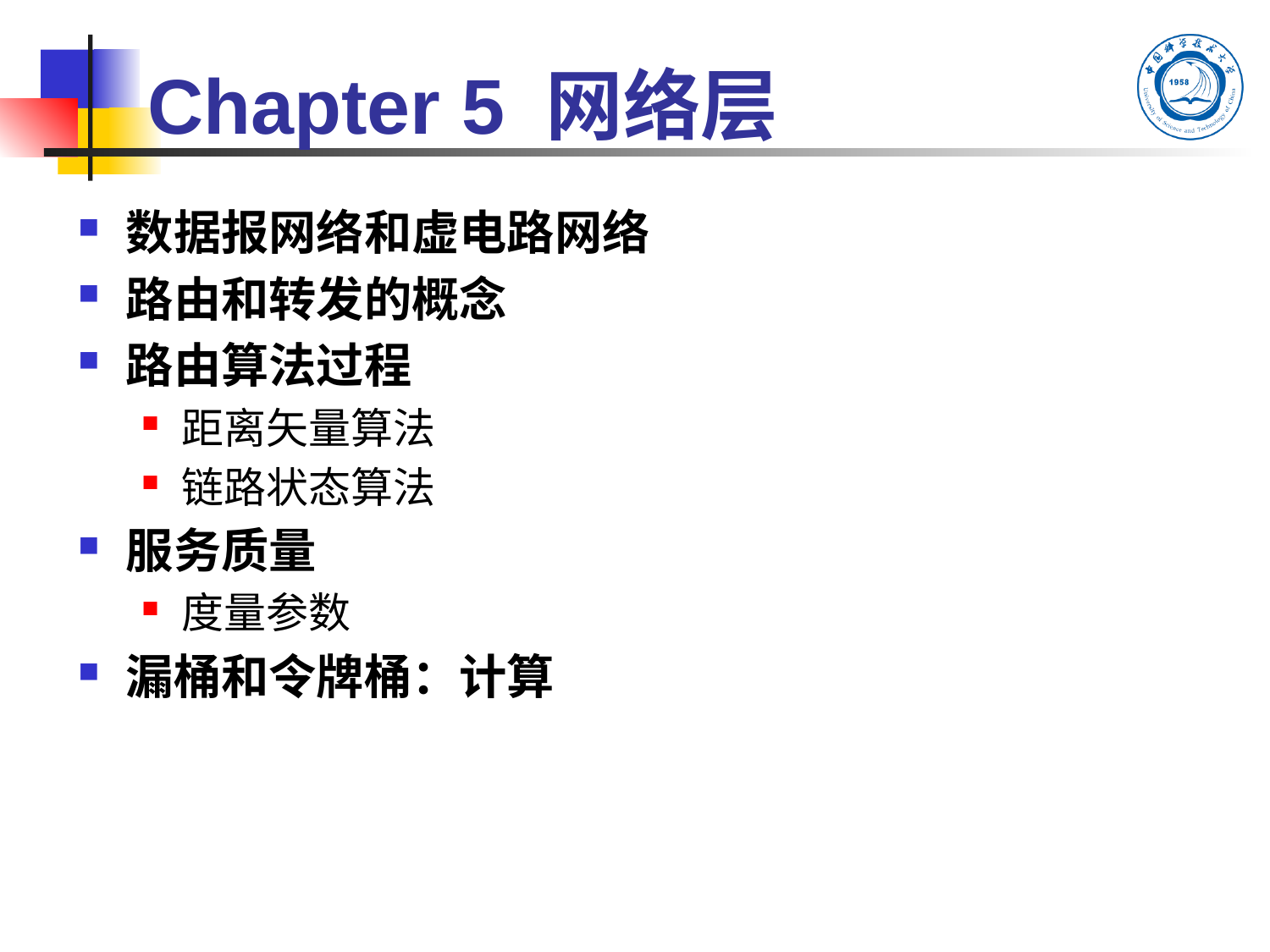

# Chapter 5 网络层
数据报网络和虚电路网络
路由和转发的概念
路由算法过程
距离矢量算法
链路状态算法
服务质量
度量参数
漏桶和令牌桶：计算